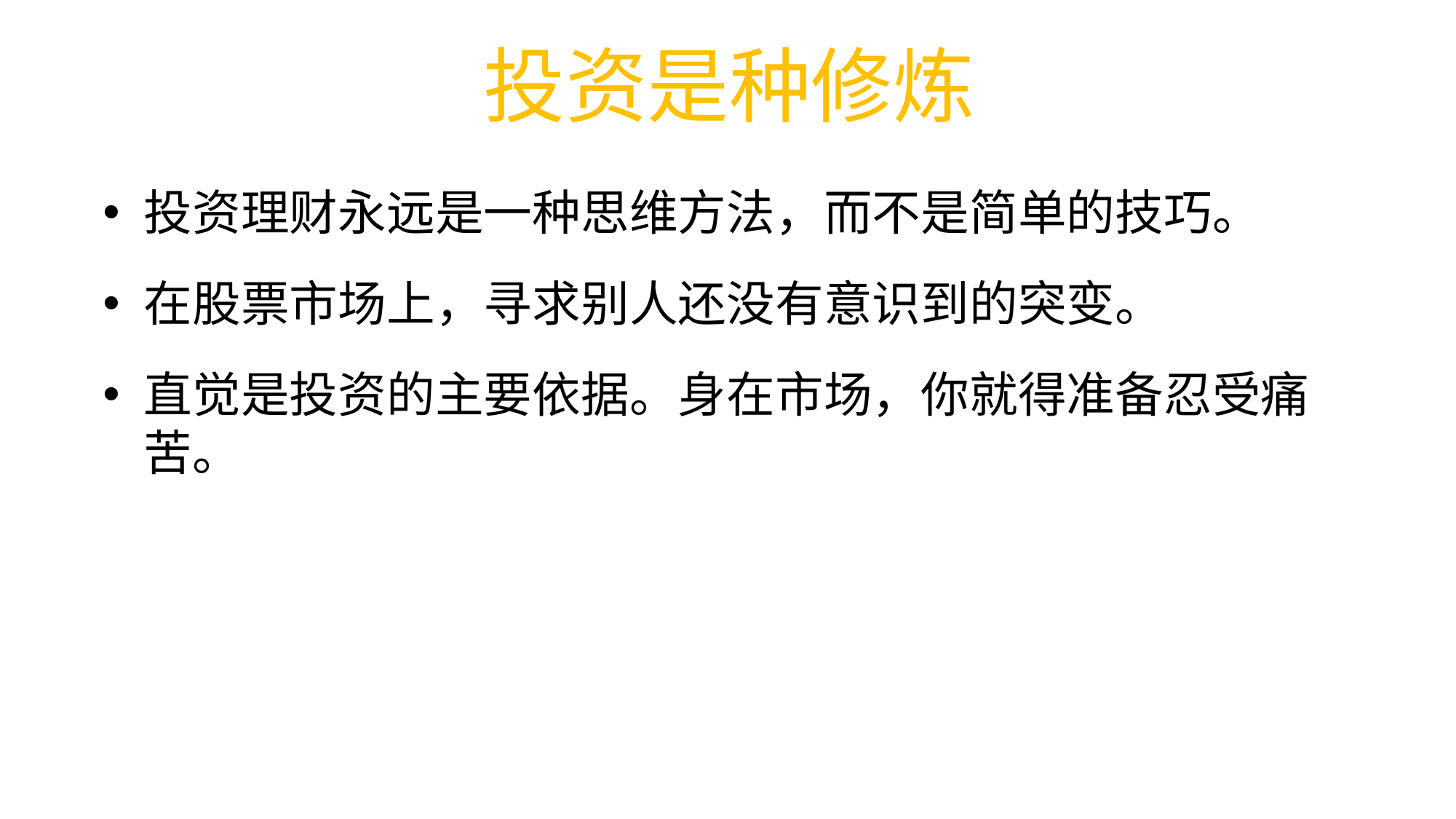

投资是种修炼
投资理财永远是一种思维方法，而不是简单的技巧。

在股票市场上，寻求别人还没有意识到的突变。

直觉是投资的主要依据。身在市场，你就得准备忍受痛苦。